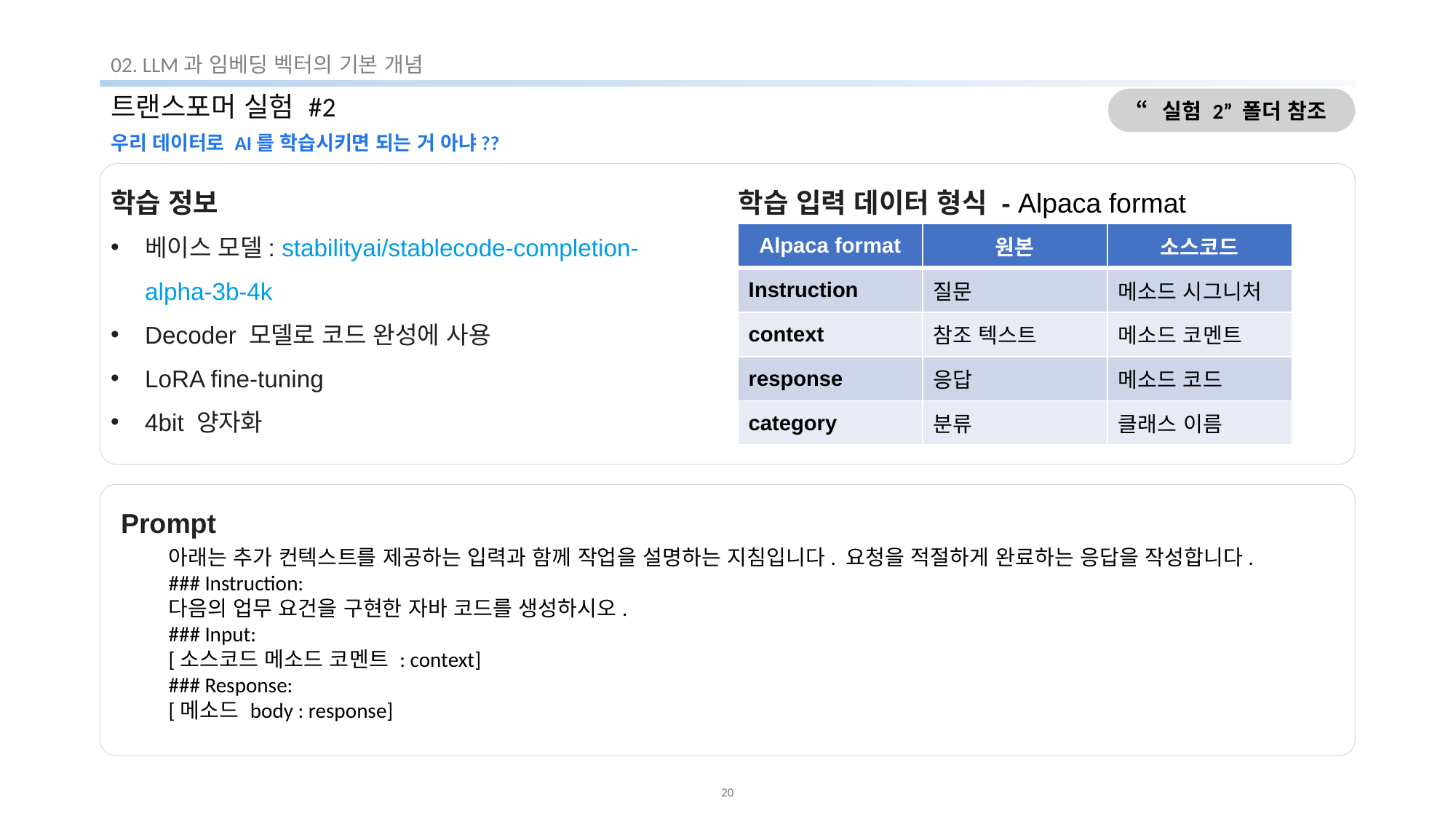

02. LLM과 임베딩 벡터의 기본 개념
# 트랜스포머 실험 #2
“실험 2” 폴더 참조
우리 데이터로 AI를 학습시키면 되는 거 아냐??

학습 입력 데이터 형식 - Alpaca format
학습 정보
베이스 모델: stabilityai/stablecode-completion-alpha-3b-4k
Decoder 모델로 코드 완성에 사용
LoRA fine-tuning
4bit 양자화
| Alpaca format | 원본 | 소스코드 |
| --- | --- | --- |
| Instruction | 질문 | 메소드 시그니처 |
| context | 참조 텍스트 | 메소드 코멘트 |
| response | 응답 | 메소드 코드 |
| category | 분류 | 클래스 이름 |

Prompt
아래는 추가 컨텍스트를 제공하는 입력과 함께 작업을 설명하는 지침입니다. 요청을 적절하게 완료하는 응답을 작성합니다.
### Instruction:
다음의 업무 요건을 구현한 자바 코드를 생성하시오.
### Input:
[소스코드 메소드 코멘트 : context]
### Response:
[메소드 body : response]